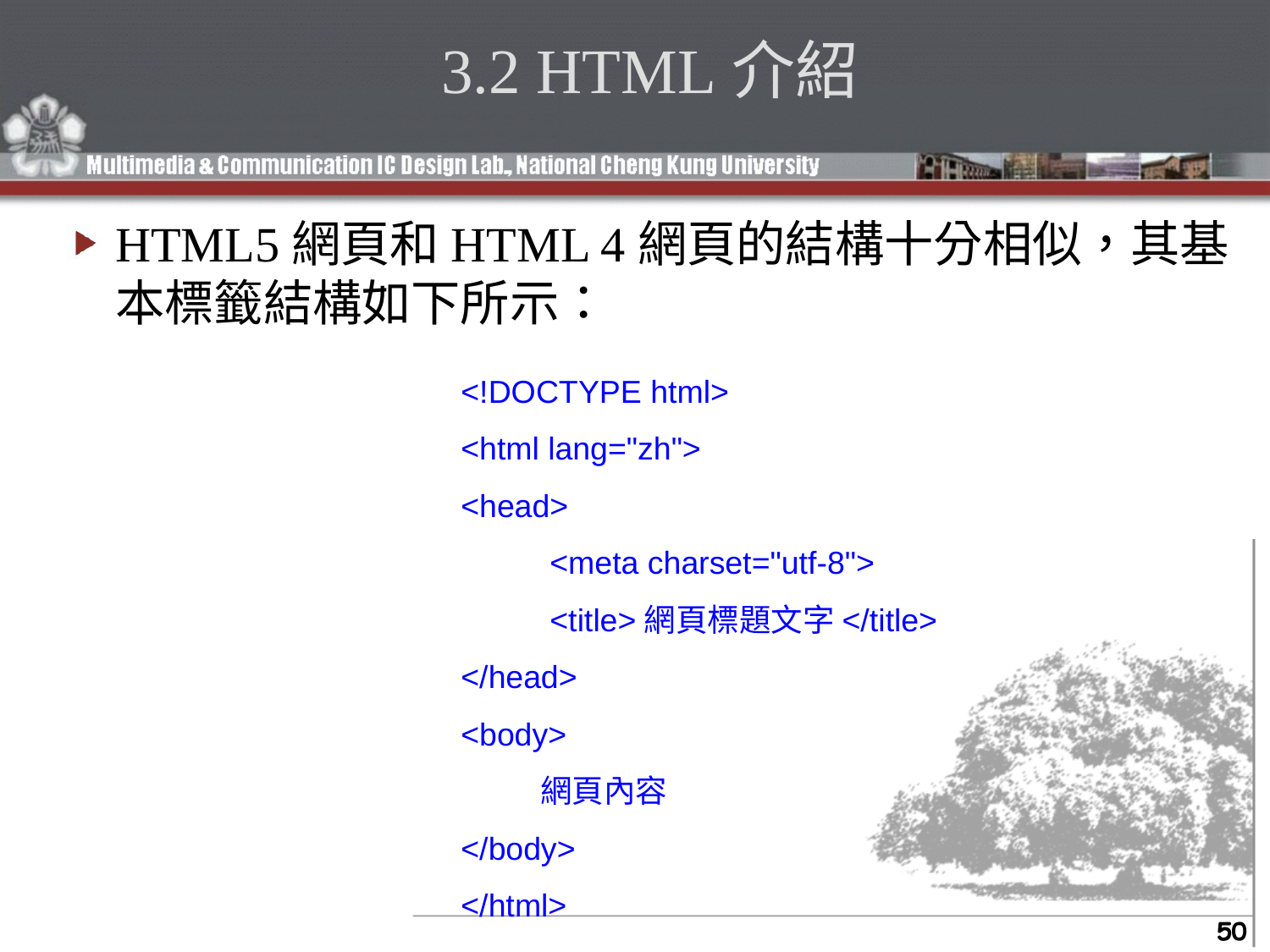

# 3.2 HTML介紹
HTML5網頁和HTML 4網頁的結構十分相似，其基本標籤結構如下所示：
<!DOCTYPE html>
<html lang="zh">
<head>
          <meta charset="utf-8">
          <title>網頁標題文字</title>
</head>
<body>
          網頁內容
</body>
</html>
50